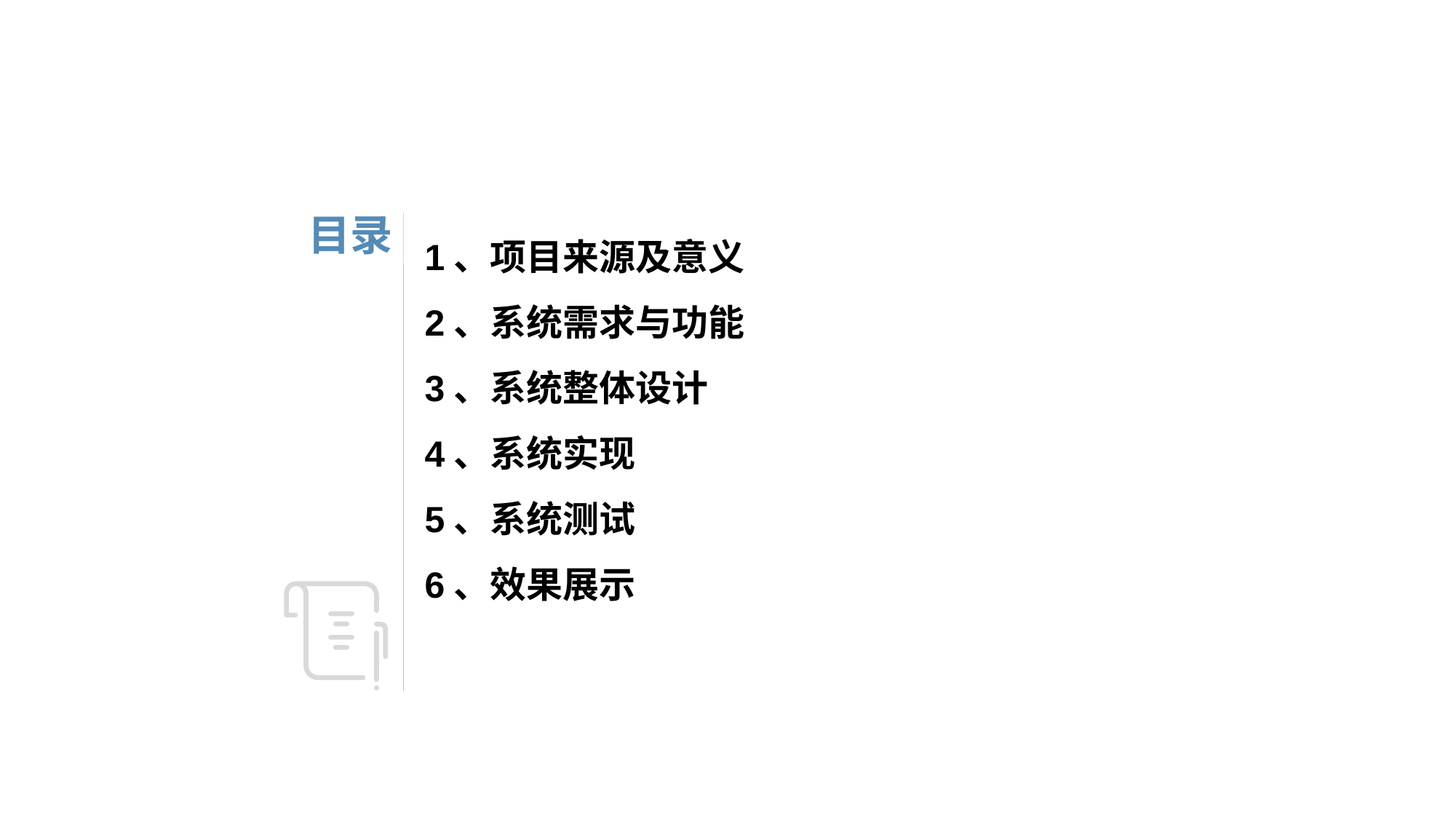

目录
1、项目来源及意义
2、系统需求与功能
3、系统整体设计
4、系统实现
5、系统测试
6、效果展示